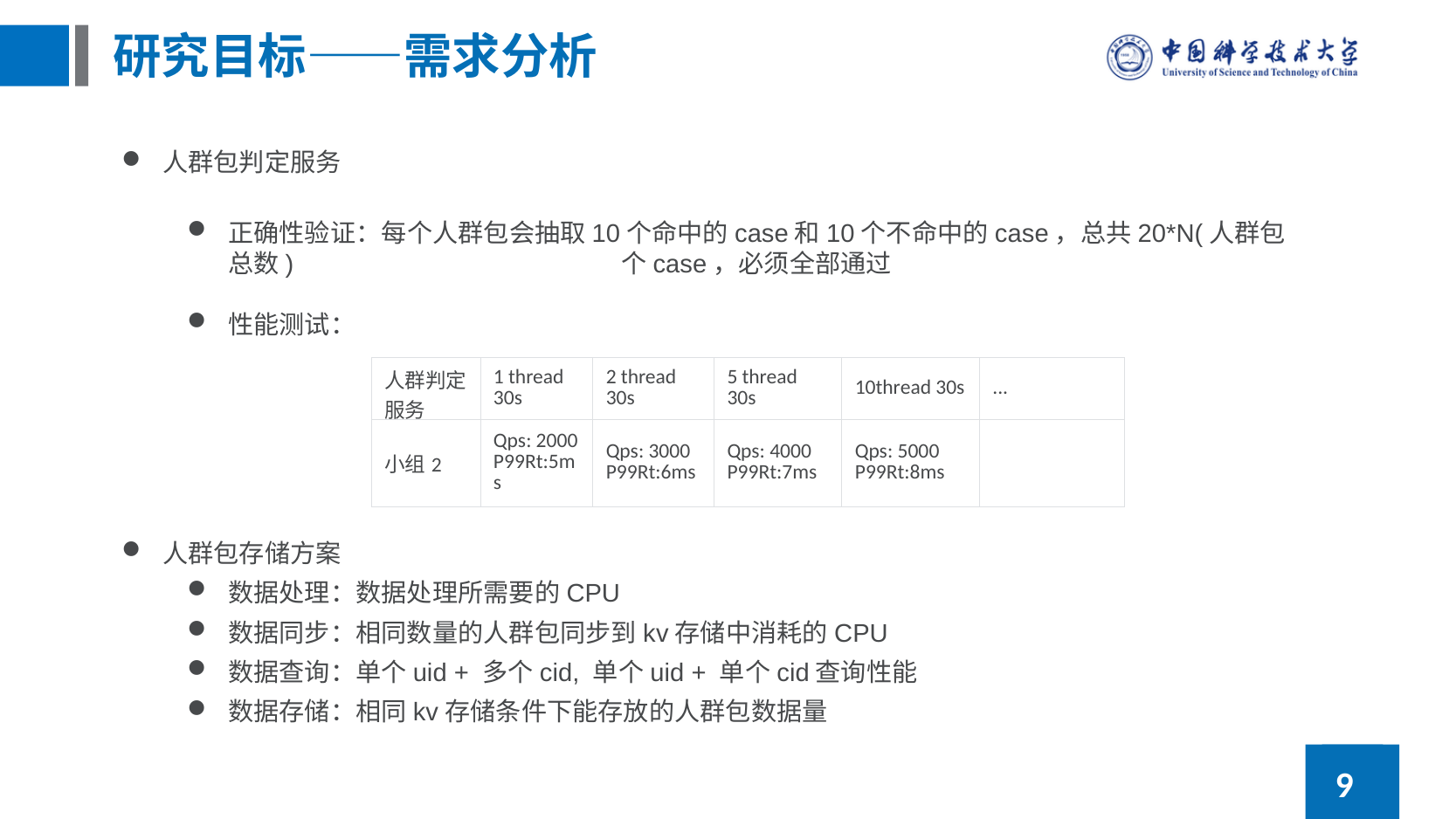

# 研究目标——需求分析
人群包判定服务

正确性验证：每个人群包会抽取10个命中的case和10个不命中的case，总共20*N(人群包总数)			个case，必须全部通过

性能测试：

人群包存储方案
数据处理：数据处理所需要的CPU
数据同步：相同数量的人群包同步到kv存储中消耗的CPU
数据查询：单个uid + 多个cid, 单个uid + 单个cid查询性能
数据存储：相同kv存储条件下能存放的人群包数据量
| 人群判定服务 | 1 thread 30s | 2 thread 30s | 5 thread 30s | 10thread 30s | ... |
| --- | --- | --- | --- | --- | --- |
| 小组2 | Qps: 2000 P99Rt:5ms | Qps: 3000 P99Rt:6ms | Qps: 4000 P99Rt:7ms | Qps: 5000 P99Rt:8ms |  |